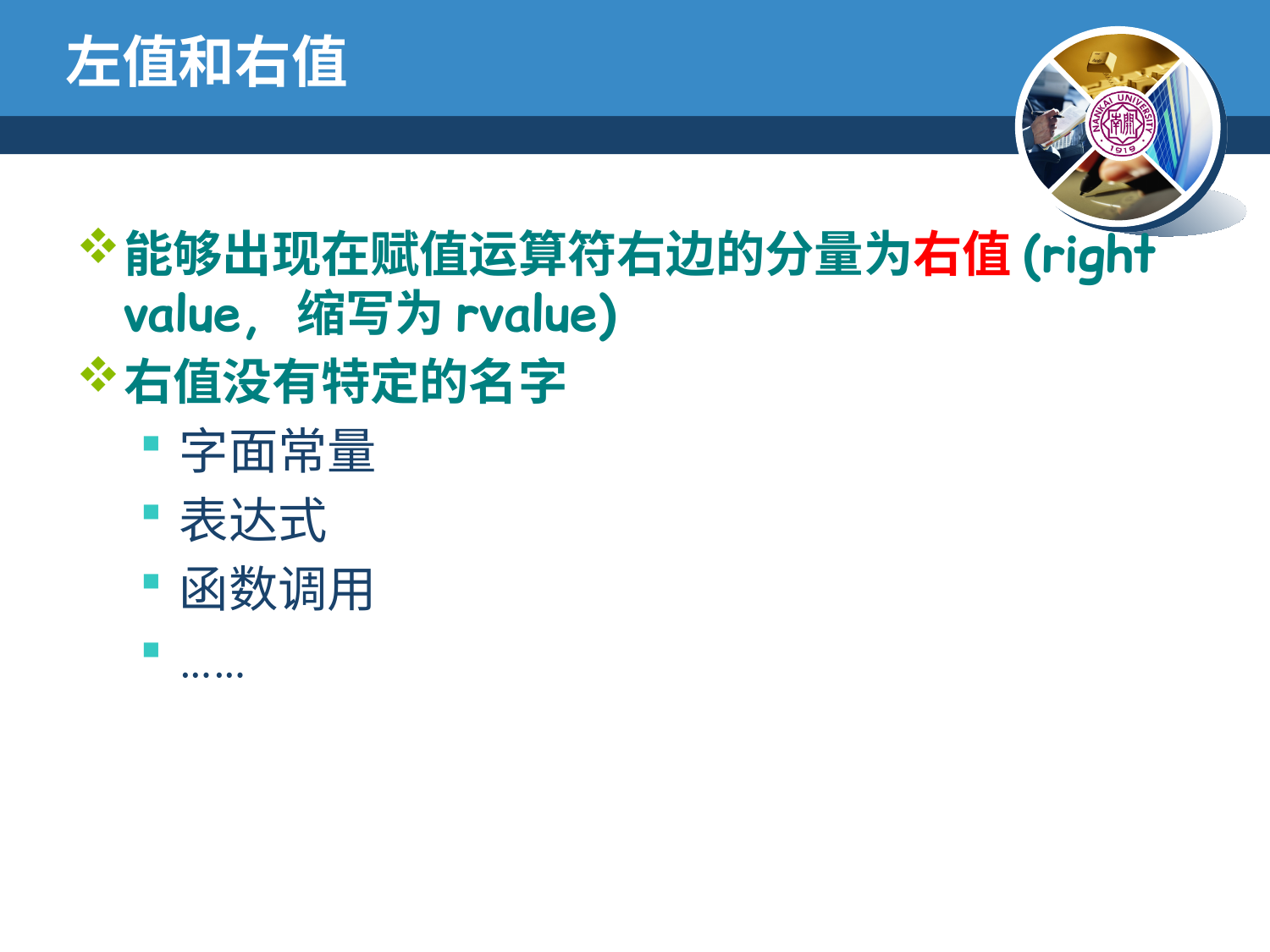

# 左值和右值
能够出现在赋值运算符右边的分量为右值(right value, 缩写为rvalue)
右值没有特定的名字
字面常量
表达式
函数调用
……